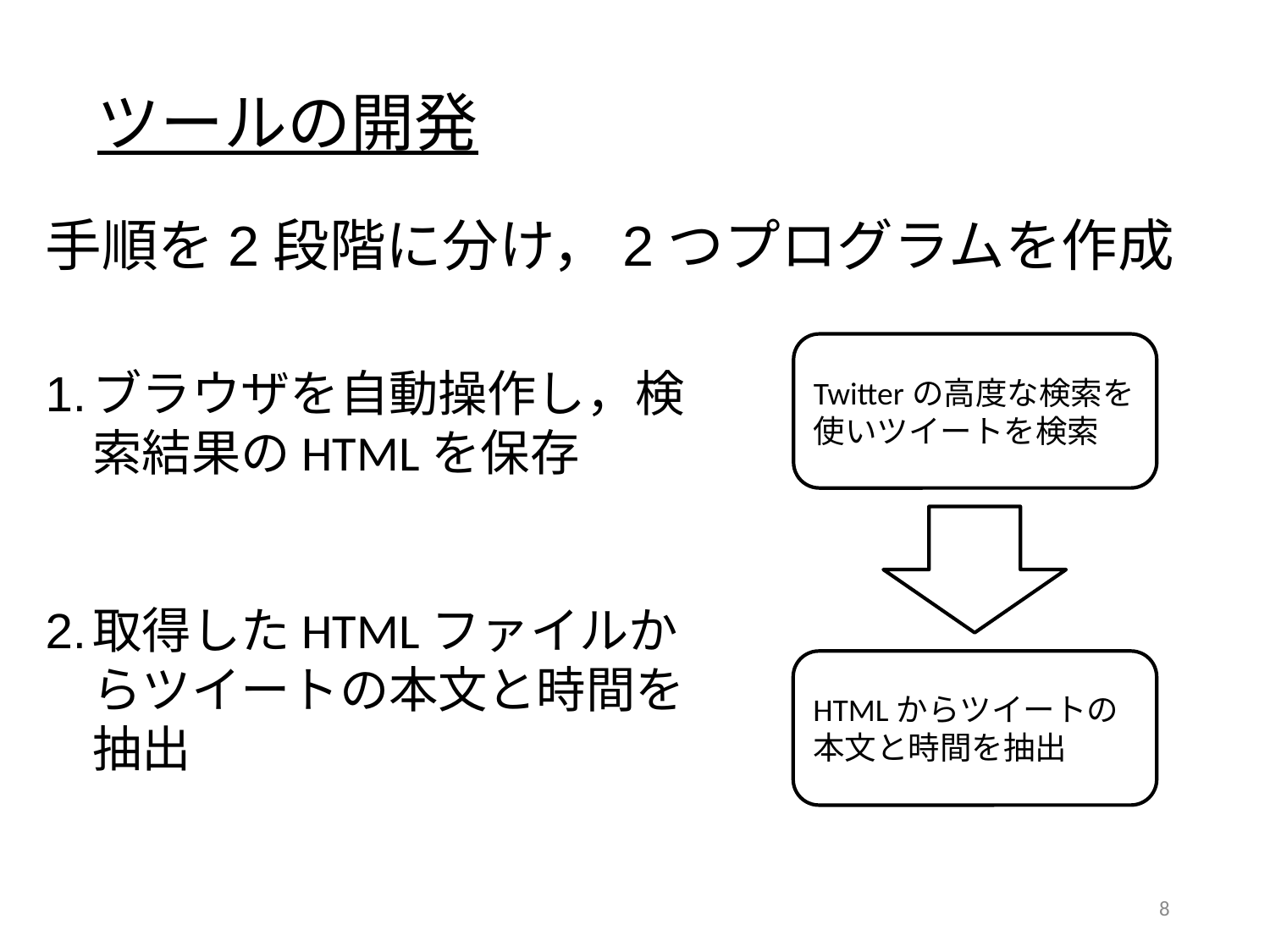

ツールの開発
手順を2段階に分け，2つプログラムを作成
Twitterの高度な検索を使いツイートを検索
ブラウザを自動操作し，検索結果のHTMLを保存

取得したHTMLファイルからツイートの本文と時間を抽出

HTMLからツイートの本文と時間を抽出
8